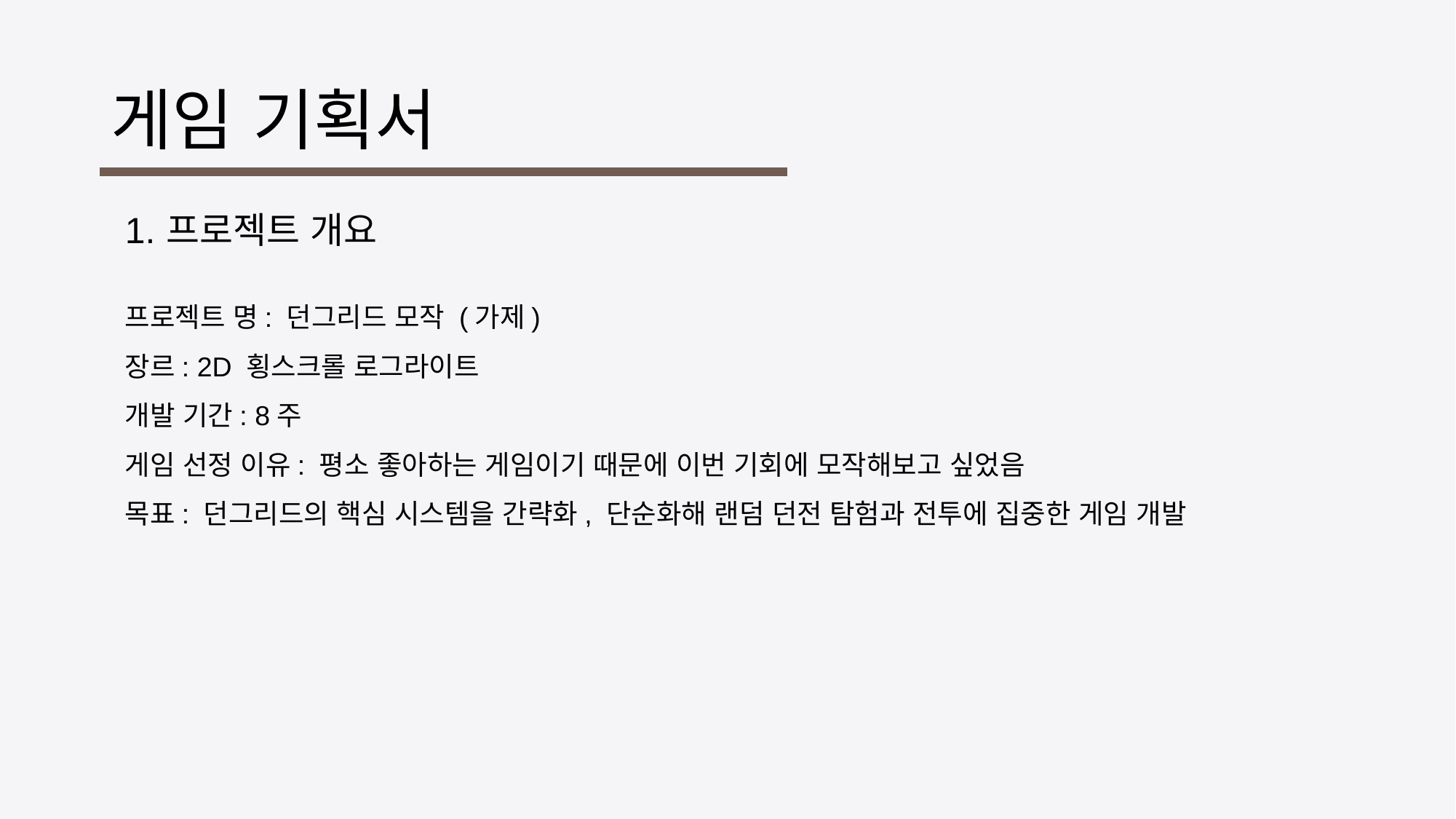

# 게임 기획서
프로젝트 개요

프로젝트 명: 던그리드 모작 (가제)
장르: 2D 횡스크롤 로그라이트
개발 기간: 8주
게임 선정 이유: 평소 좋아하는 게임이기 때문에 이번 기회에 모작해보고 싶었음
목표: 던그리드의 핵심 시스템을 간략화, 단순화해 랜덤 던전 탐험과 전투에 집중한 게임 개발